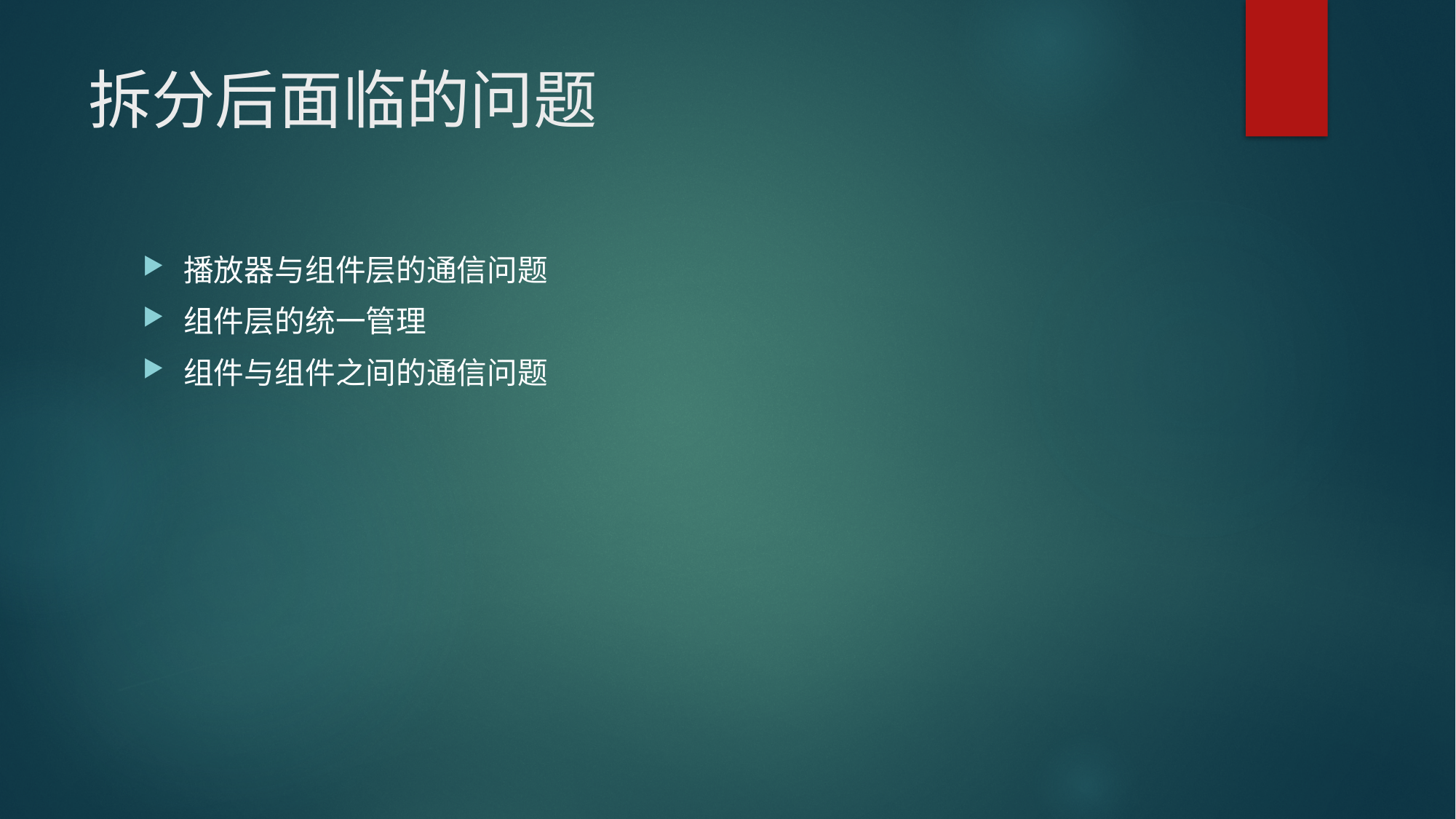

# 拆分后面临的问题
播放器与组件层的通信问题
组件层的统一管理
组件与组件之间的通信问题